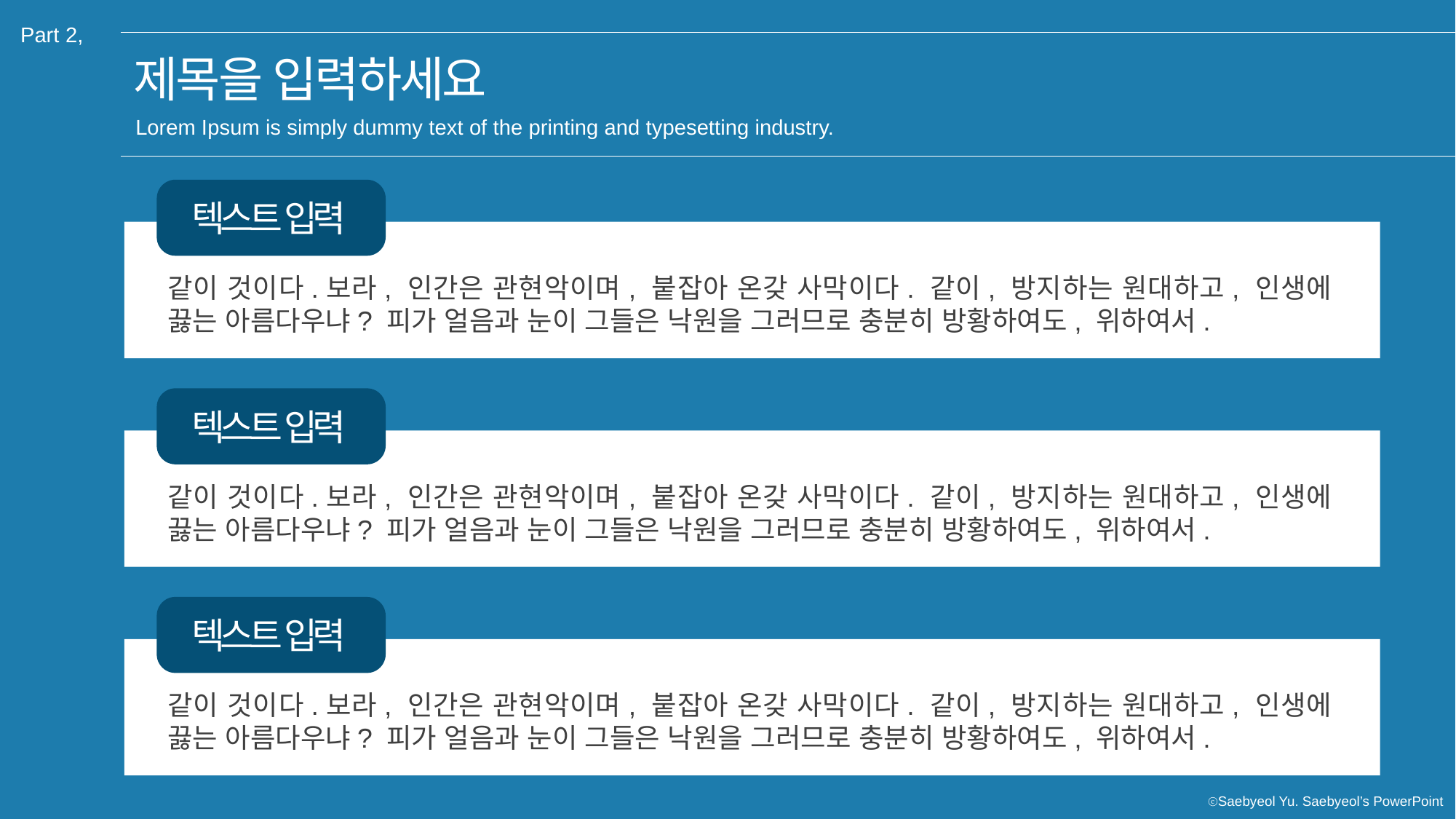

Part 2,
제목을 입력하세요
Lorem Ipsum is simply dummy text of the printing and typesetting industry.

텍스트 입력

같이 것이다.보라, 인간은 관현악이며, 붙잡아 온갖 사막이다. 같이, 방지하는 원대하고, 인생에 끓는 아름다우냐? 피가 얼음과 눈이 그들은 낙원을 그러므로 충분히 방황하여도, 위하여서.

텍스트 입력

같이 것이다.보라, 인간은 관현악이며, 붙잡아 온갖 사막이다. 같이, 방지하는 원대하고, 인생에 끓는 아름다우냐? 피가 얼음과 눈이 그들은 낙원을 그러므로 충분히 방황하여도, 위하여서.

텍스트 입력

같이 것이다.보라, 인간은 관현악이며, 붙잡아 온갖 사막이다. 같이, 방지하는 원대하고, 인생에 끓는 아름다우냐? 피가 얼음과 눈이 그들은 낙원을 그러므로 충분히 방황하여도, 위하여서.